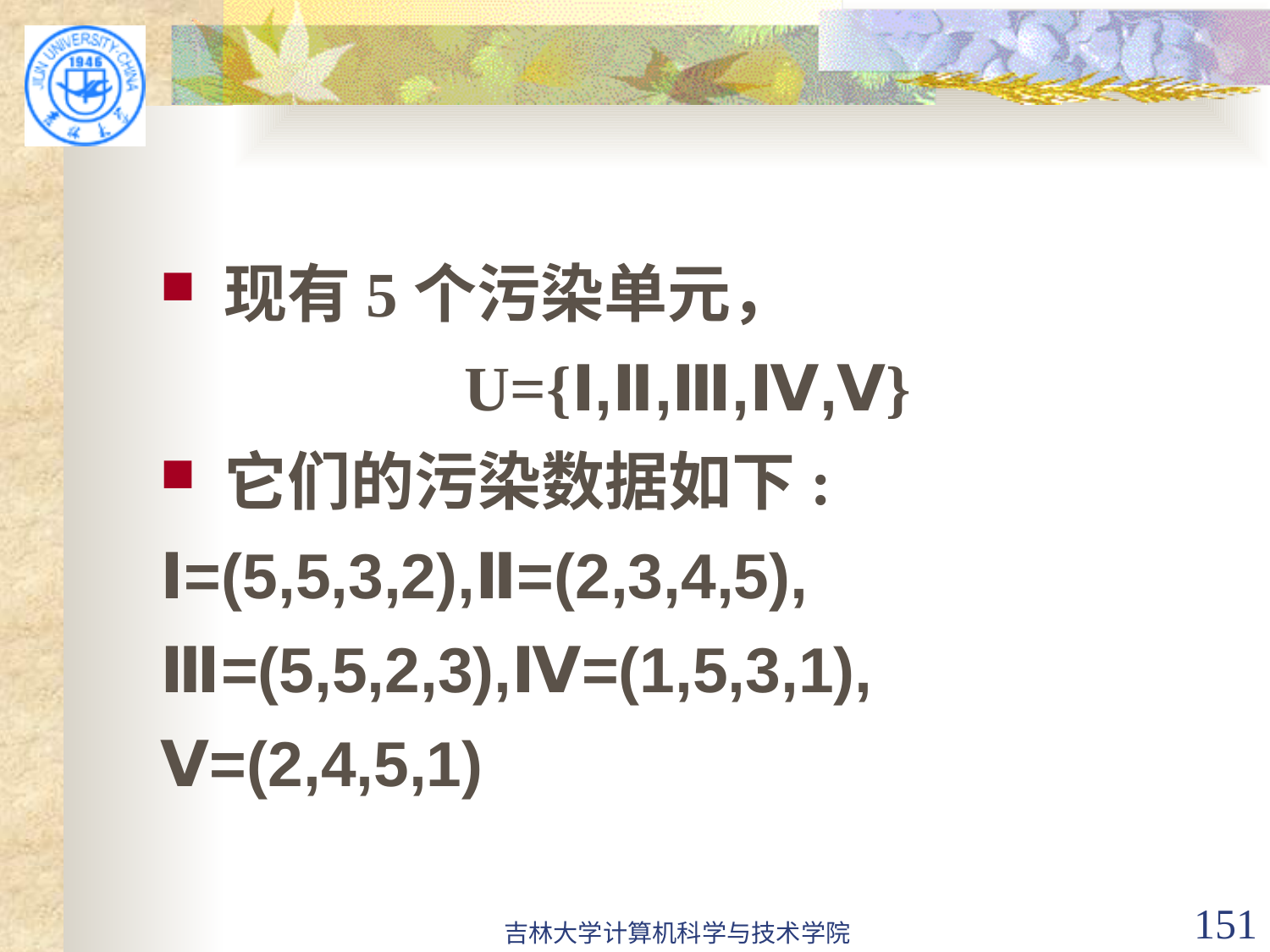

#
现有5个污染单元，
U={Ⅰ,Ⅱ,Ⅲ,Ⅳ,Ⅴ}
它们的污染数据如下:
Ⅰ=(5,5,3,2),Ⅱ=(2,3,4,5),
Ⅲ=(5,5,2,3),Ⅳ=(1,5,3,1),
Ⅴ=(2,4,5,1)
吉林大学计算机科学与技术学院
151